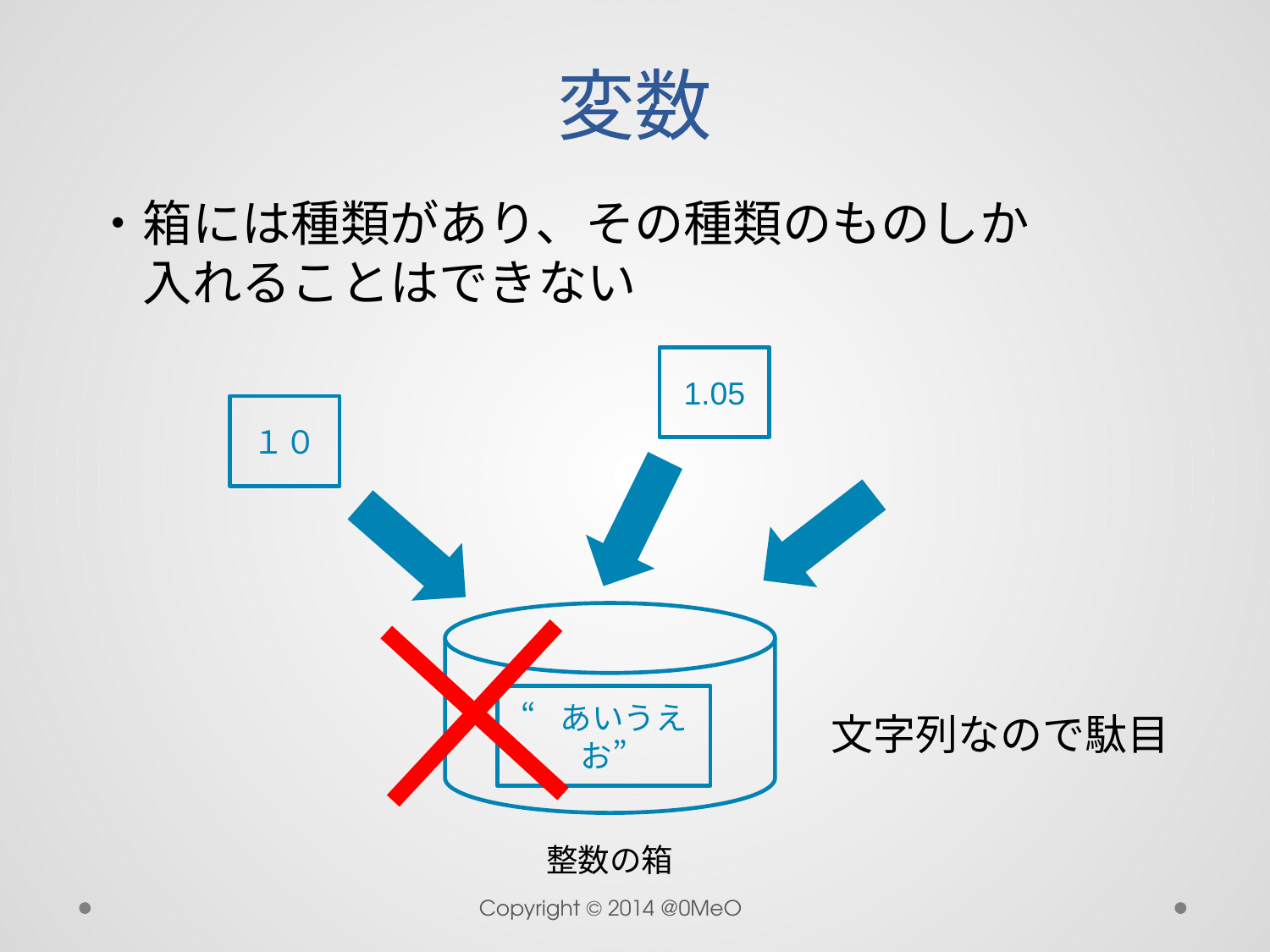

# 変数
・箱には種類があり、その種類のものしか
　入れることはできない
1.05
１０

“あいうえお”
文字列なので駄目

整数の箱